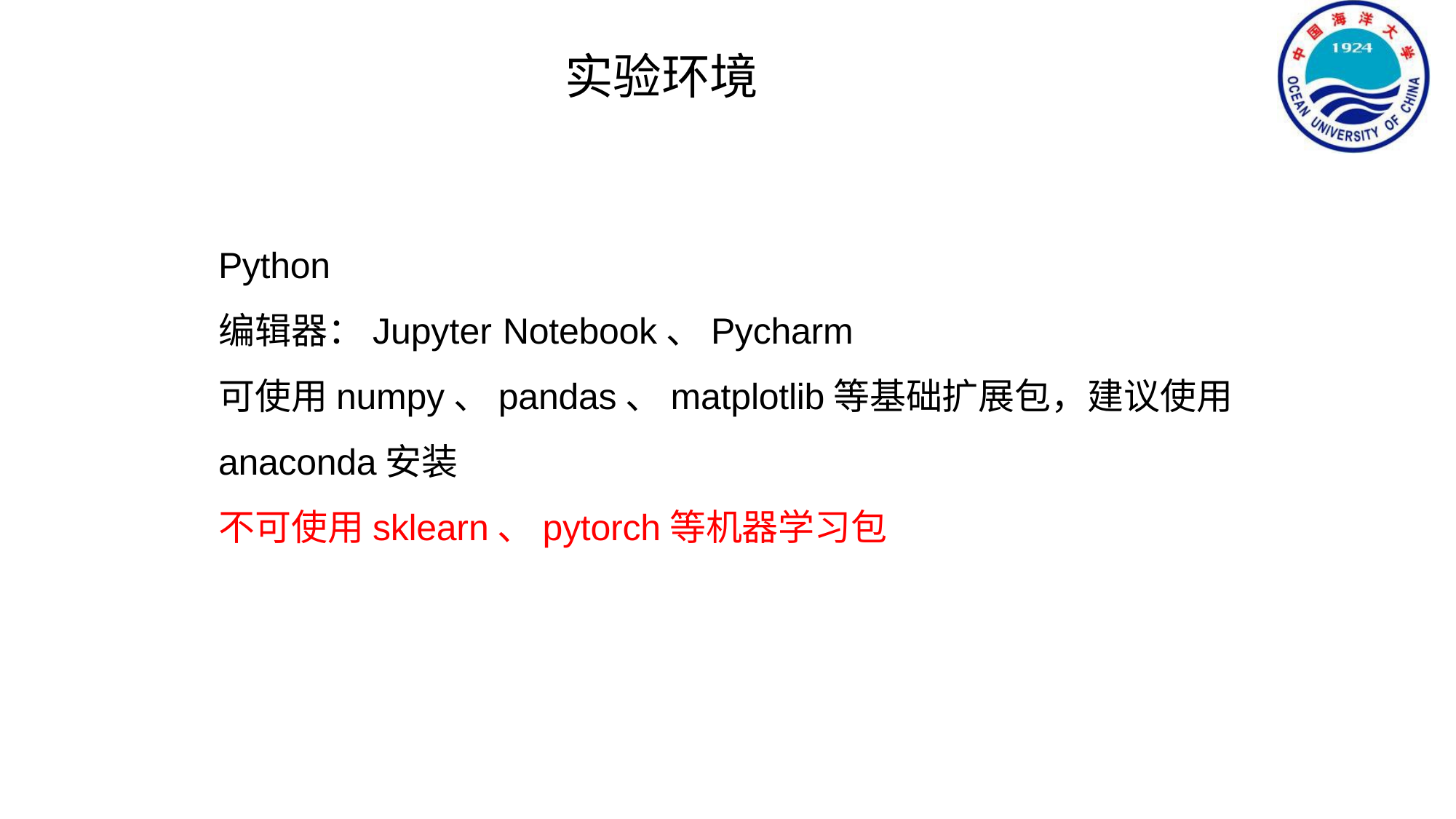

# 实验环境
Python
编辑器：Jupyter Notebook、Pycharm
可使用numpy、pandas、matplotlib等基础扩展包，建议使用 anaconda安装
不可使用sklearn、pytorch等机器学习包